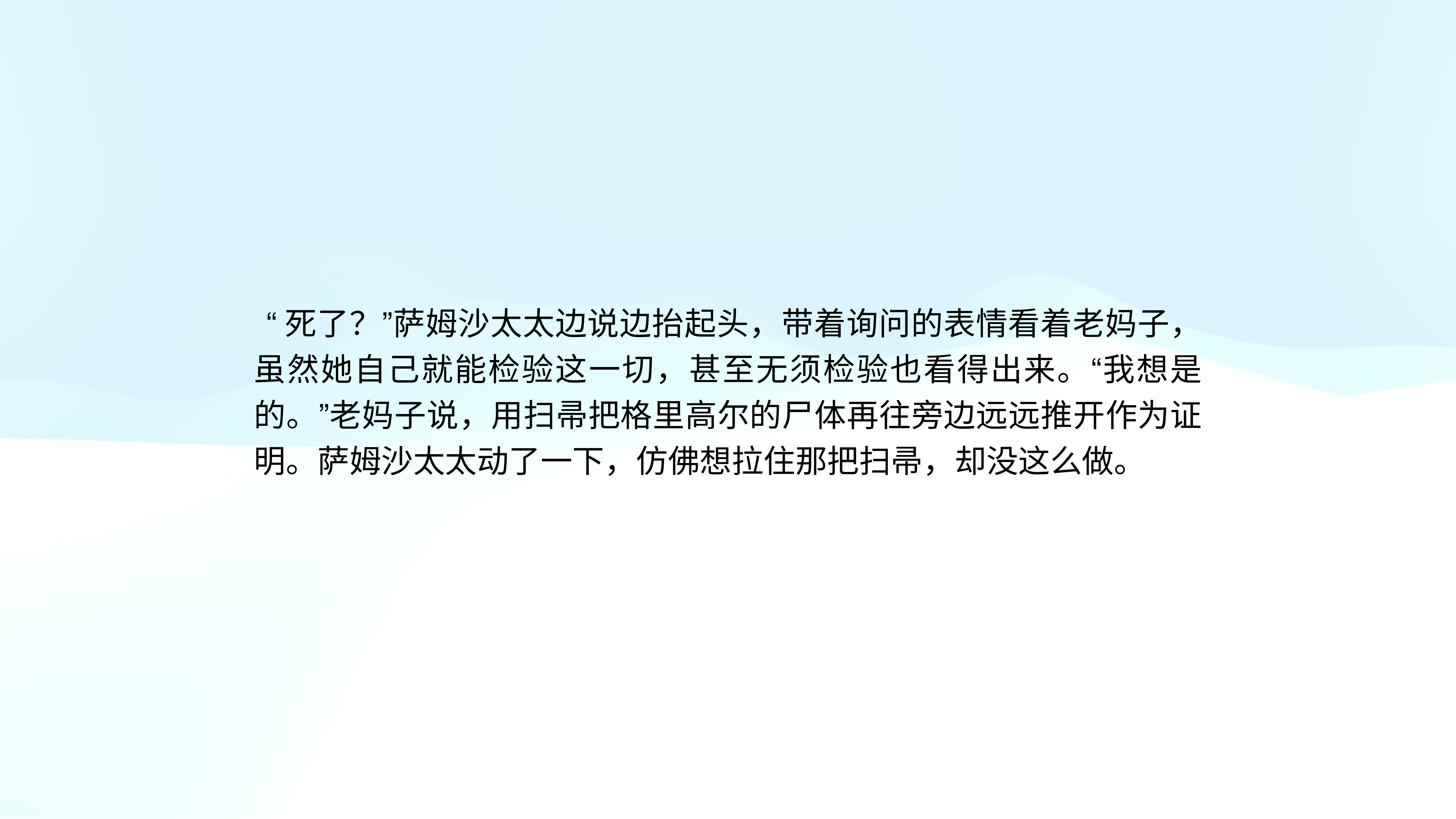

“死了？”萨姆沙太太边说边抬起头，带着询问的表情看着老妈子，虽然她自己就能检验这一切，甚至无须检验也看得出来。“我想是的。”老妈子说，用扫帚把格里高尔的尸体再往旁边远远推开作为证明。萨姆沙太太动了一下，仿佛想拉住那把扫帚，却没这么做。